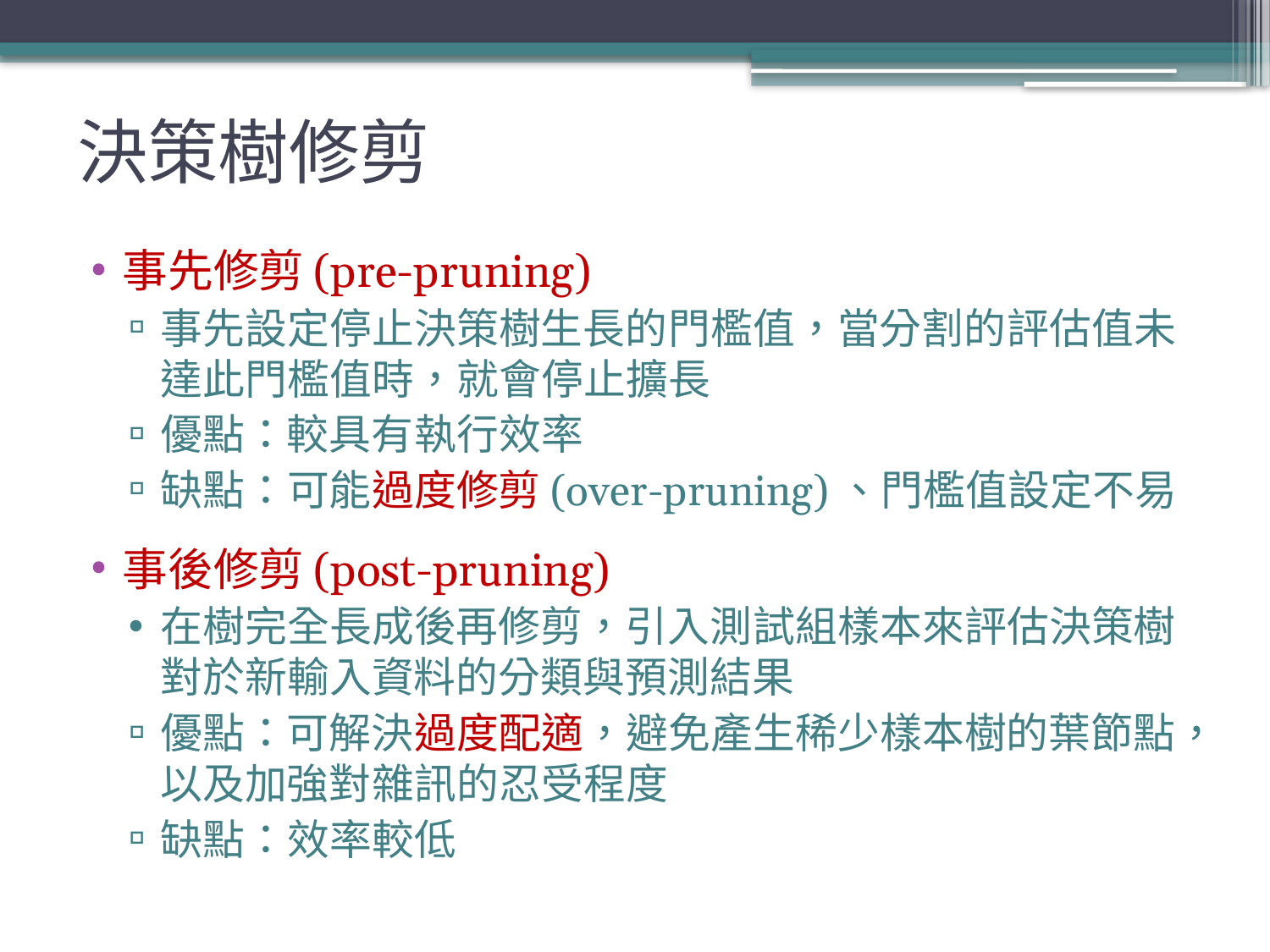

# 決策樹修剪
事先修剪(pre-pruning)
事先設定停止決策樹生長的門檻值，當分割的評估值未達此門檻值時，就會停止擴長
優點：較具有執行效率
缺點：可能過度修剪(over-pruning)、門檻值設定不易
事後修剪(post-pruning)
在樹完全長成後再修剪，引入測試組樣本來評估決策樹對於新輸入資料的分類與預測結果
優點：可解決過度配適，避免產生稀少樣本樹的葉節點，以及加強對雜訊的忍受程度
缺點：效率較低